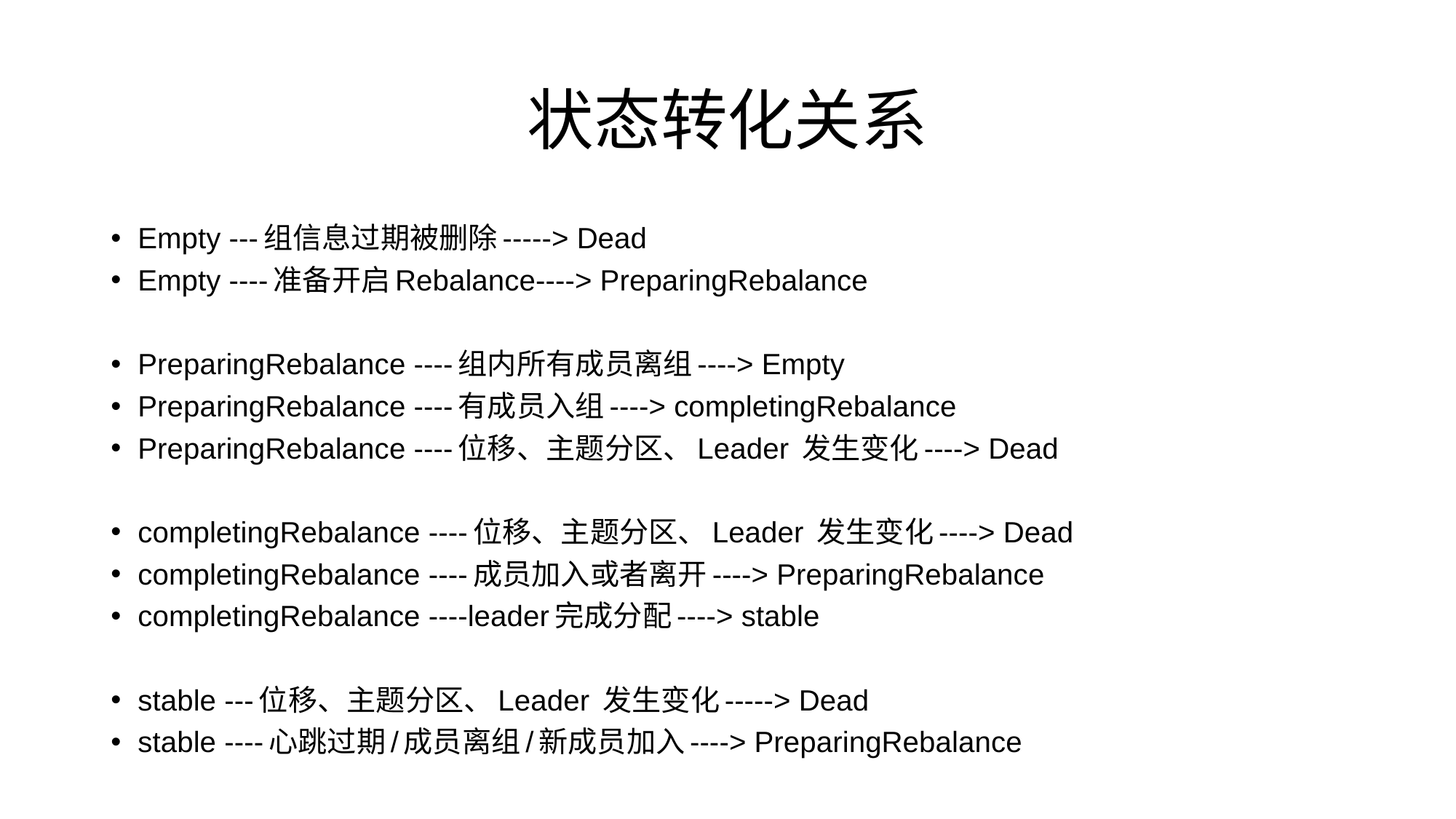

# 状态转化关系
Empty ---组信息过期被删除-----> Dead
Empty ----准备开启Rebalance----> PreparingRebalance

PreparingRebalance ----组内所有成员离组----> Empty
PreparingRebalance ----有成员入组----> completingRebalance
PreparingRebalance ----位移、主题分区、Leader 发生变化----> Dead

completingRebalance ----位移、主题分区、Leader 发生变化----> Dead
completingRebalance ----成员加入或者离开----> PreparingRebalance
completingRebalance ----leader完成分配----> stable

stable ---位移、主题分区、Leader 发生变化-----> Dead
stable ----心跳过期/成员离组/新成员加入----> PreparingRebalance